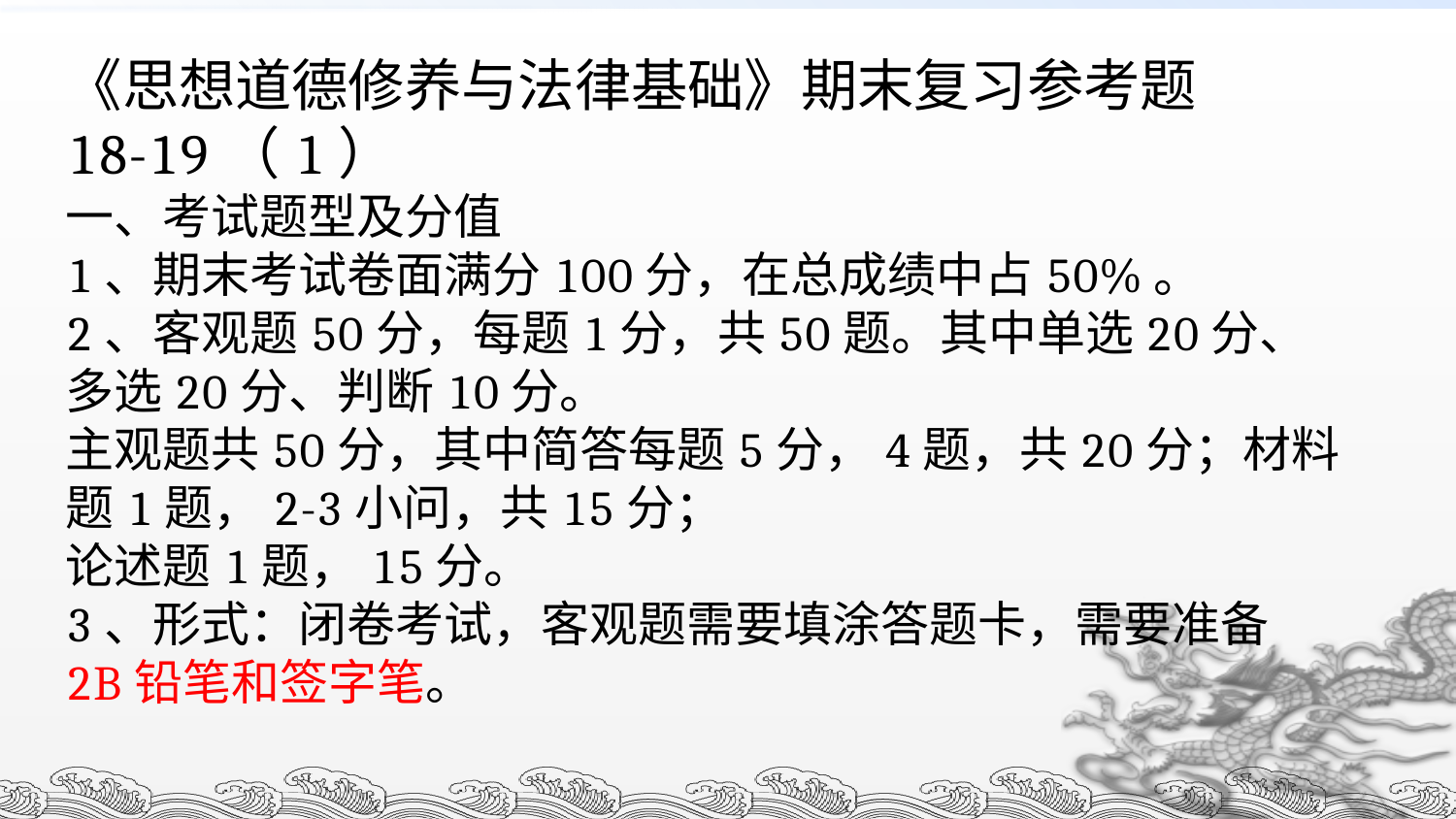

《思想道德修养与法律基础》期末复习参考题
18-19（1）
一、考试题型及分值
1、期末考试卷面满分100分，在总成绩中占50%。
2、客观题50分，每题1分，共50题。其中单选20分、多选20分、判断10分。
主观题共50分，其中简答每题5分，4题，共20分；材料题1题，2-3小问，共15分；
论述题1题，15分。
3、形式：闭卷考试，客观题需要填涂答题卡，需要准备
2B铅笔和签字笔。